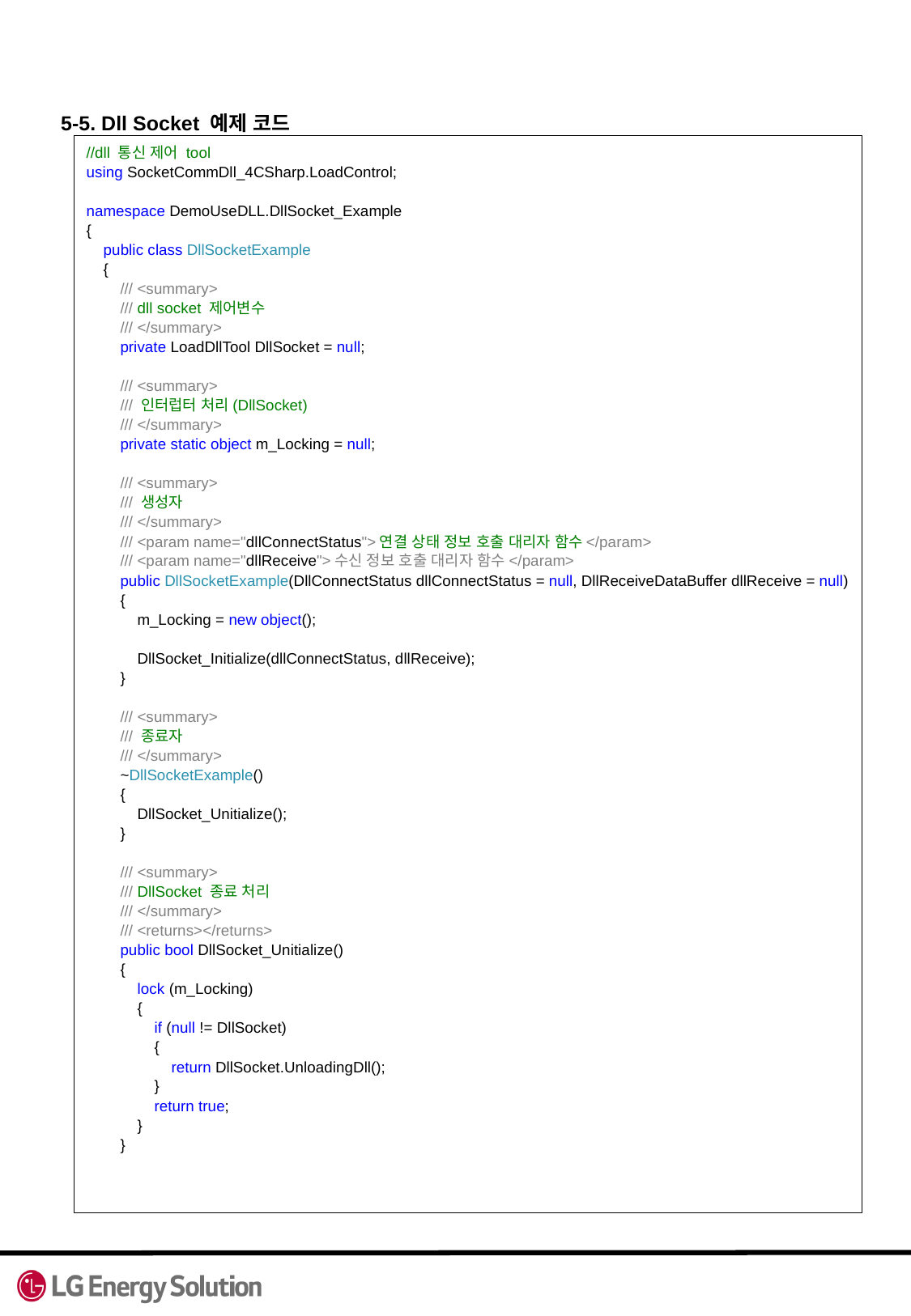

5-5. Dll Socket 예제 코드

//dll 통신 제어 tool
using SocketCommDll_4CSharp.LoadControl;

namespace DemoUseDLL.DllSocket_Example
{
    public class DllSocketExample
    {
        /// <summary>
        /// dll socket 제어변수
        /// </summary>
        private LoadDllTool DllSocket = null;

        /// <summary>
        /// 인터럽터 처리(DllSocket)
        /// </summary>
        private static object m_Locking = null;

        /// <summary>
        /// 생성자
        /// </summary>
        /// <param name="dllConnectStatus">연결 상태 정보 호출 대리자 함수</param>
        /// <param name="dllReceive">수신 정보 호출 대리자 함수</param>
        public DllSocketExample(DllConnectStatus dllConnectStatus = null, DllReceiveDataBuffer dllReceive = null)
        {
            m_Locking = new object();

            DllSocket_Initialize(dllConnectStatus, dllReceive);
        }

        /// <summary>
        /// 종료자
        /// </summary>
        ~DllSocketExample()
        {
            DllSocket_Unitialize();
        }

        /// <summary>
        /// DllSocket 종료 처리
        /// </summary>
        /// <returns></returns>
        public bool DllSocket_Unitialize()
        {
            lock (m_Locking)
            {
                if (null != DllSocket)
                {
                    return DllSocket.UnloadingDll();
                }
                return true;
            }
        }